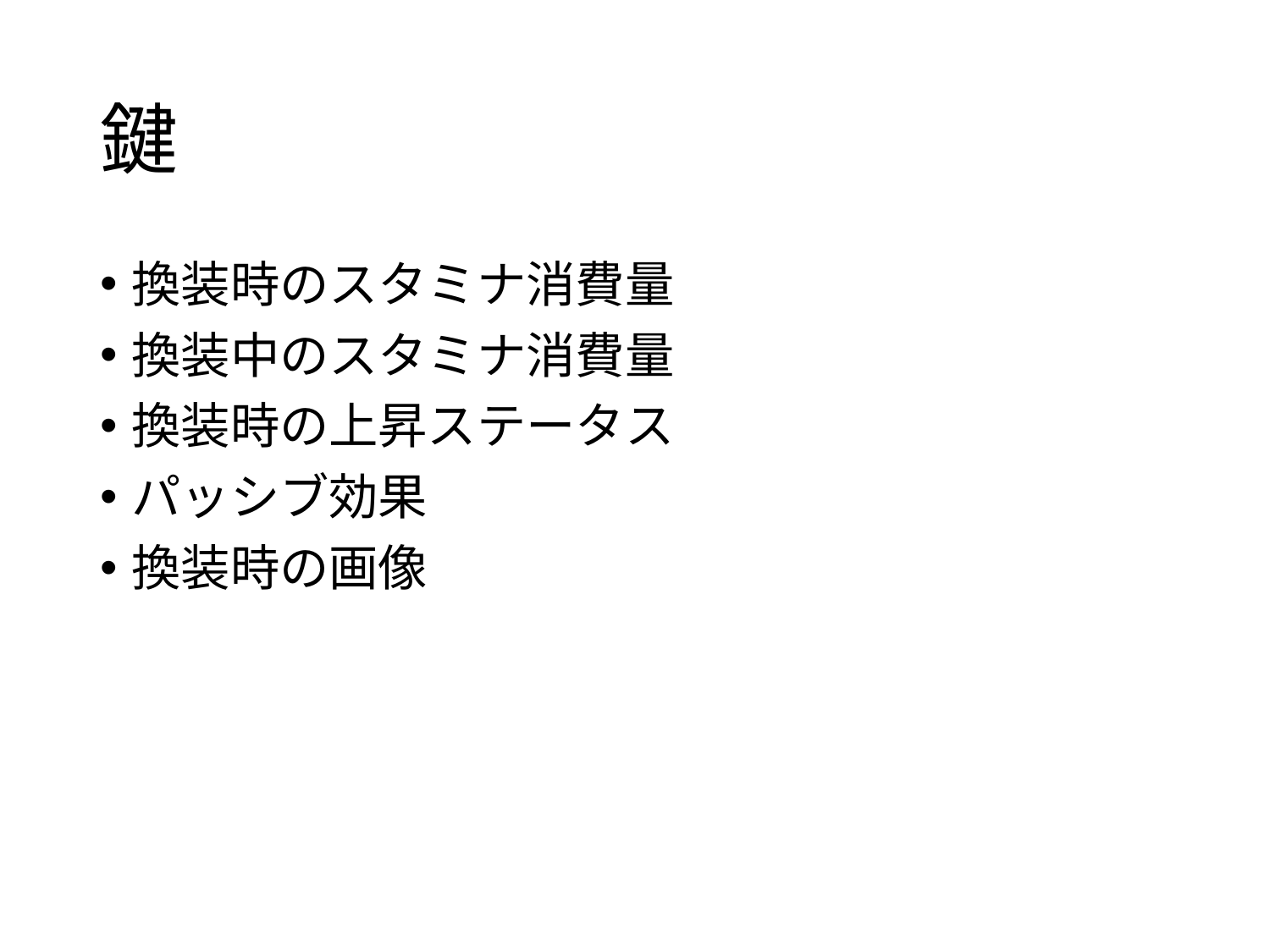

# 鍵
換装時のスタミナ消費量
換装中のスタミナ消費量
換装時の上昇ステータス
パッシブ効果
換装時の画像